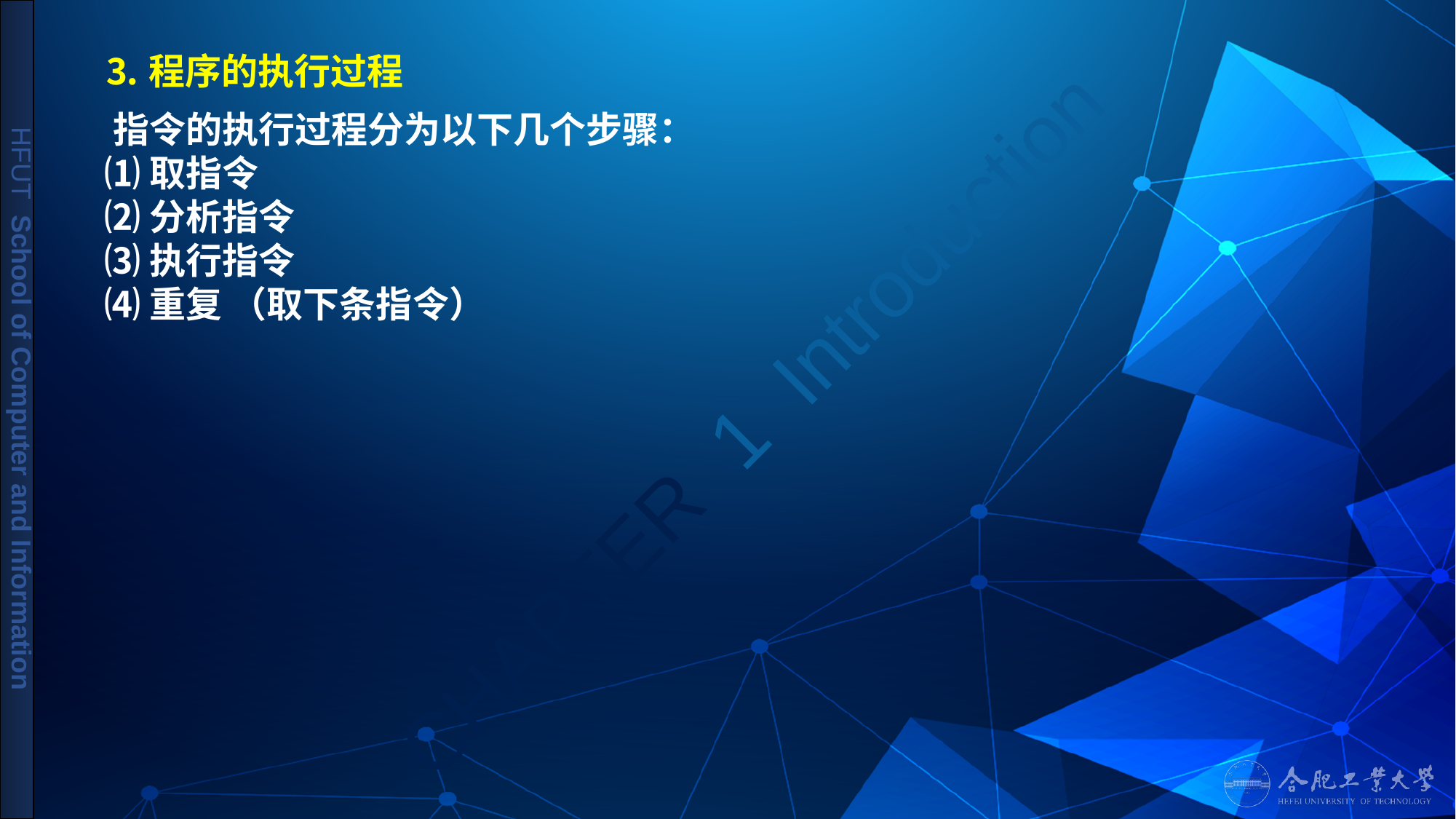

# ⒊程序的执行过程
       指令的执行过程分为以下几个步骤：
       ⑴取指令
       ⑵分析指令
       ⑶执行指令
       ⑷重复 （取下条指令）